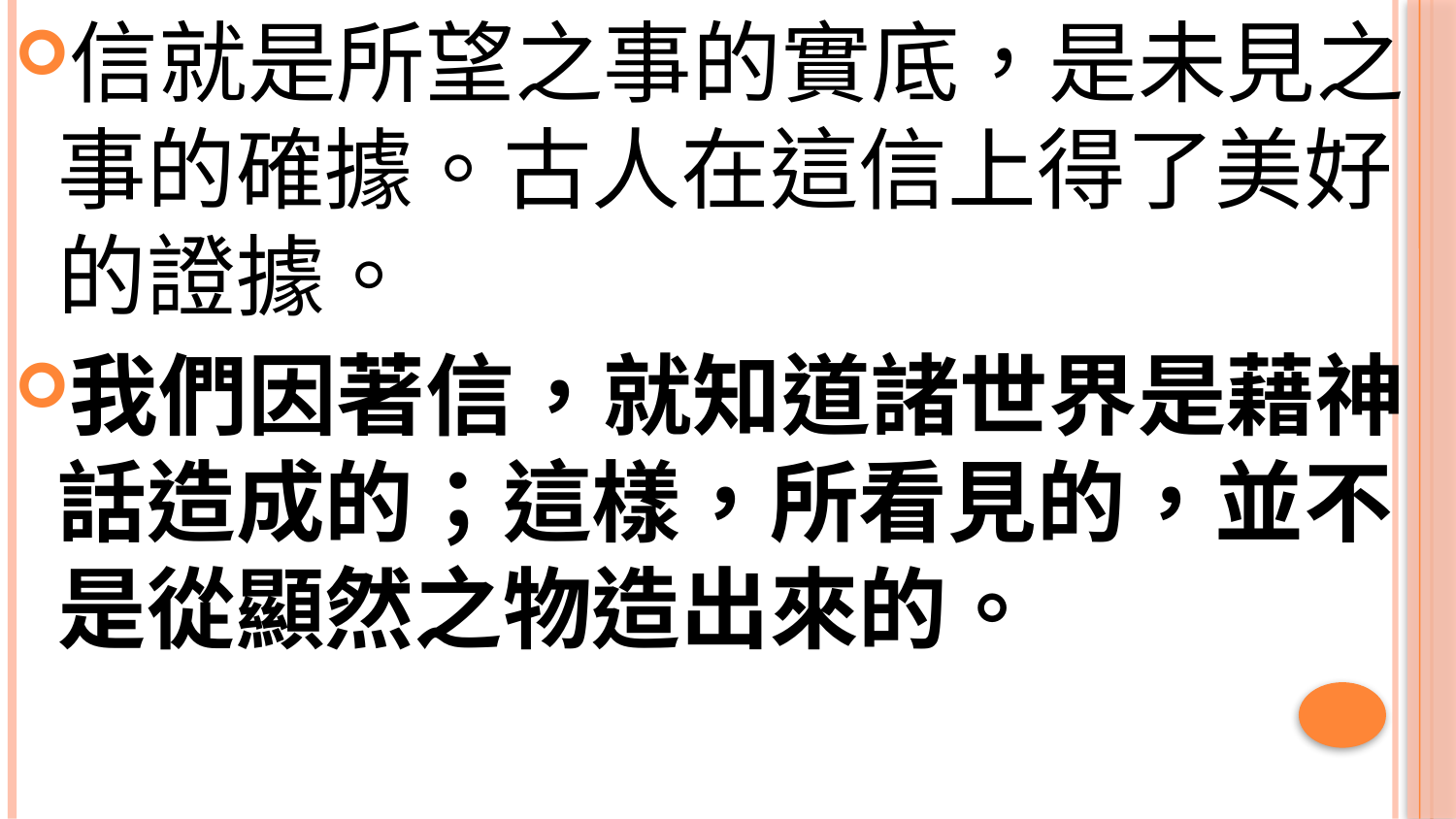

信就是所望之事的實底，是未見之事的確據。古人在這信上得了美好的證據。
我們因著信，就知道諸世界是藉神話造成的；這樣，所看見的，並不是從顯然之物造出來的。